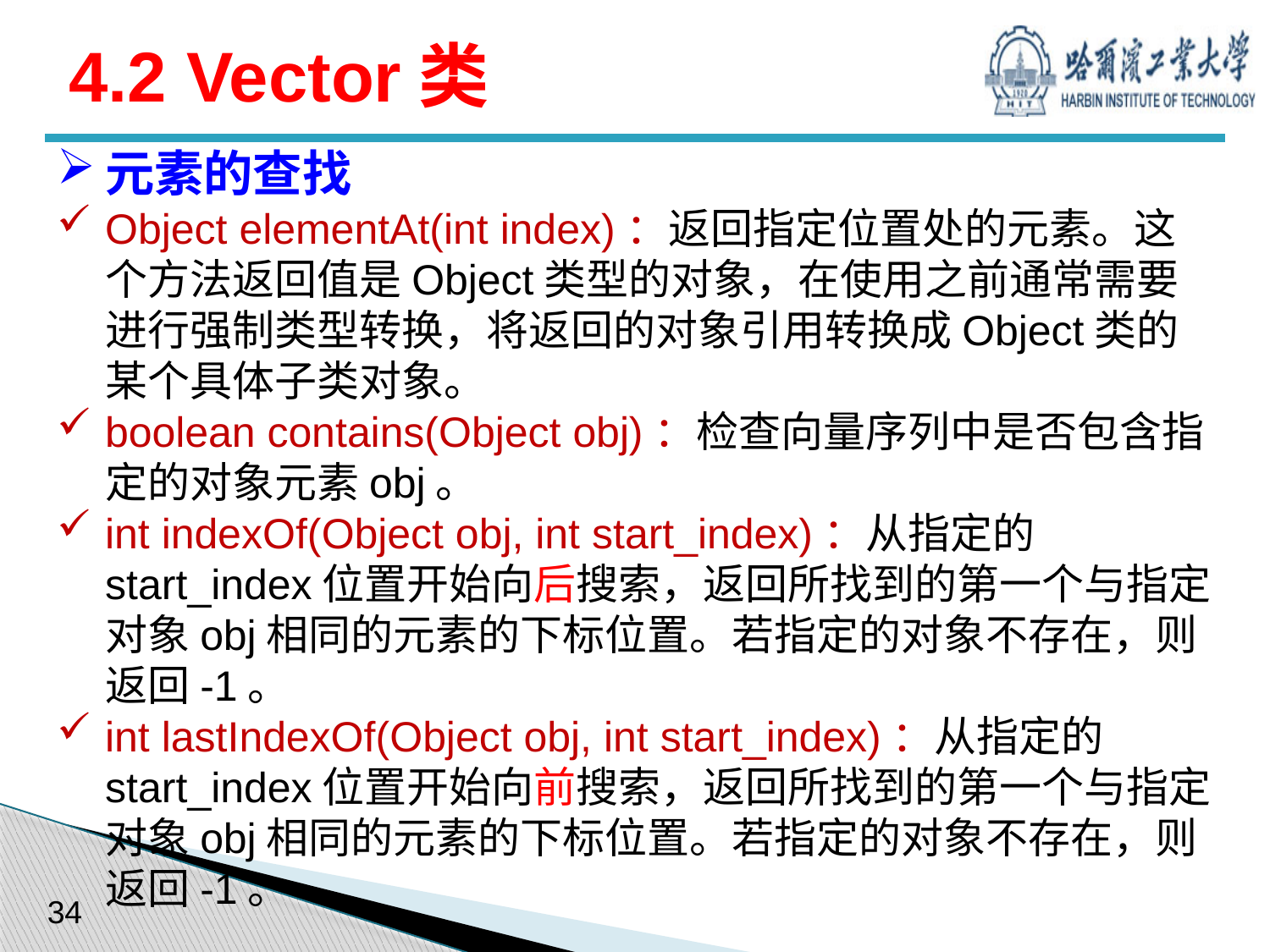

# 4.2 Vector类
元素的查找
Object elementAt(int index)：返回指定位置处的元素。这个方法返回值是Object类型的对象，在使用之前通常需要进行强制类型转换，将返回的对象引用转换成Object类的某个具体子类对象。
boolean contains(Object obj)：检查向量序列中是否包含指定的对象元素obj。
int indexOf(Object obj, int start_index)：从指定的start_index位置开始向后搜索，返回所找到的第一个与指定对象obj相同的元素的下标位置。若指定的对象不存在，则返回-1。
int lastIndexOf(Object obj, int start_index)：从指定的start_index位置开始向前搜索，返回所找到的第一个与指定对象obj相同的元素的下标位置。若指定的对象不存在，则返回-1。